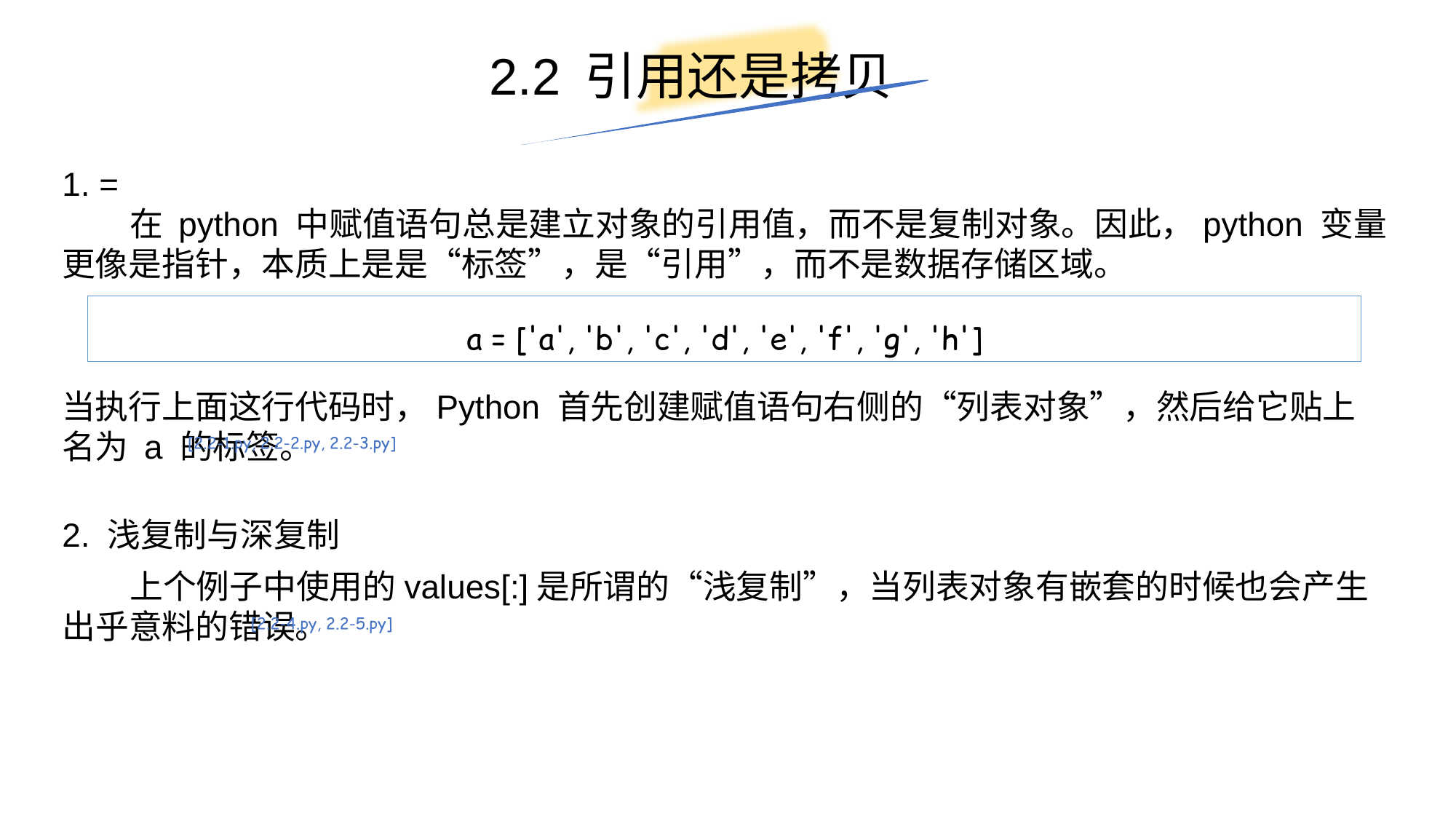

# 2.2 引用还是拷贝

1. =
        在 python 中赋值语句总是建立对象的引用值，而不是复制对象。因此，python 变量更像是指针，本质上是是“标签”，是“引用”，而不是数据存储区域。
a = ['a', 'b', 'c', 'd', 'e', 'f', 'g', 'h']
当执行上面这行代码时，Python 首先创建赋值语句右侧的“列表对象”，然后给它贴上名为 a 的标签。
[2.2-1.py, 2.2-2.py, 2.2-3.py]
2. 浅复制与深复制
        上个例子中使用的values[:]是所谓的“浅复制”，当列表对象有嵌套的时候也会产生出乎意料的错误。
[2.2-4.py, 2.2-5.py]